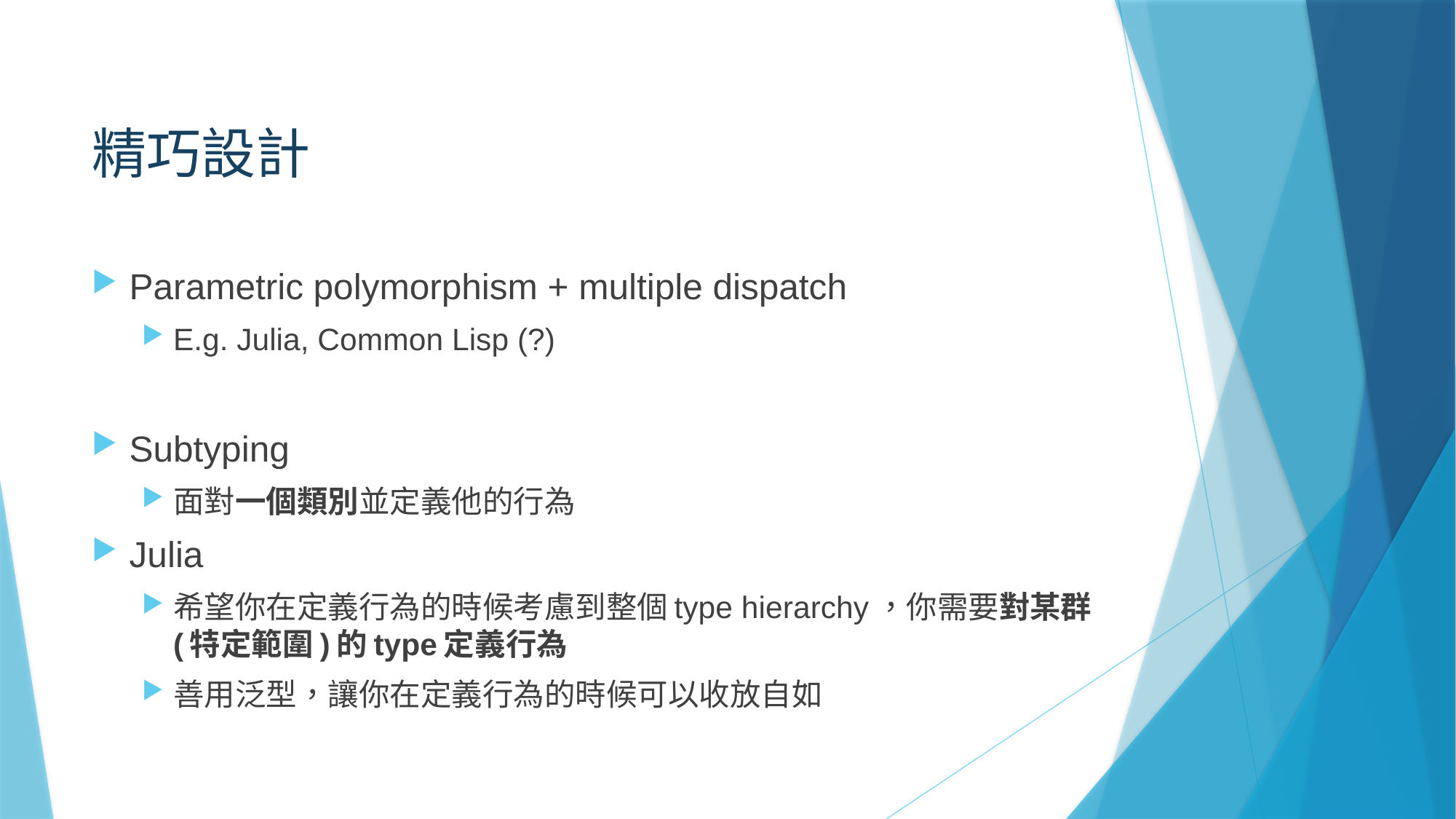

# 精巧設計
Parametric polymorphism + multiple dispatch
E.g. Julia, Common Lisp (?)

Subtyping
面對一個類別並定義他的行為
Julia
希望你在定義行為的時候考慮到整個type hierarchy，你需要對某群 (特定範圍)的type定義行為
善用泛型，讓你在定義行為的時候可以收放自如